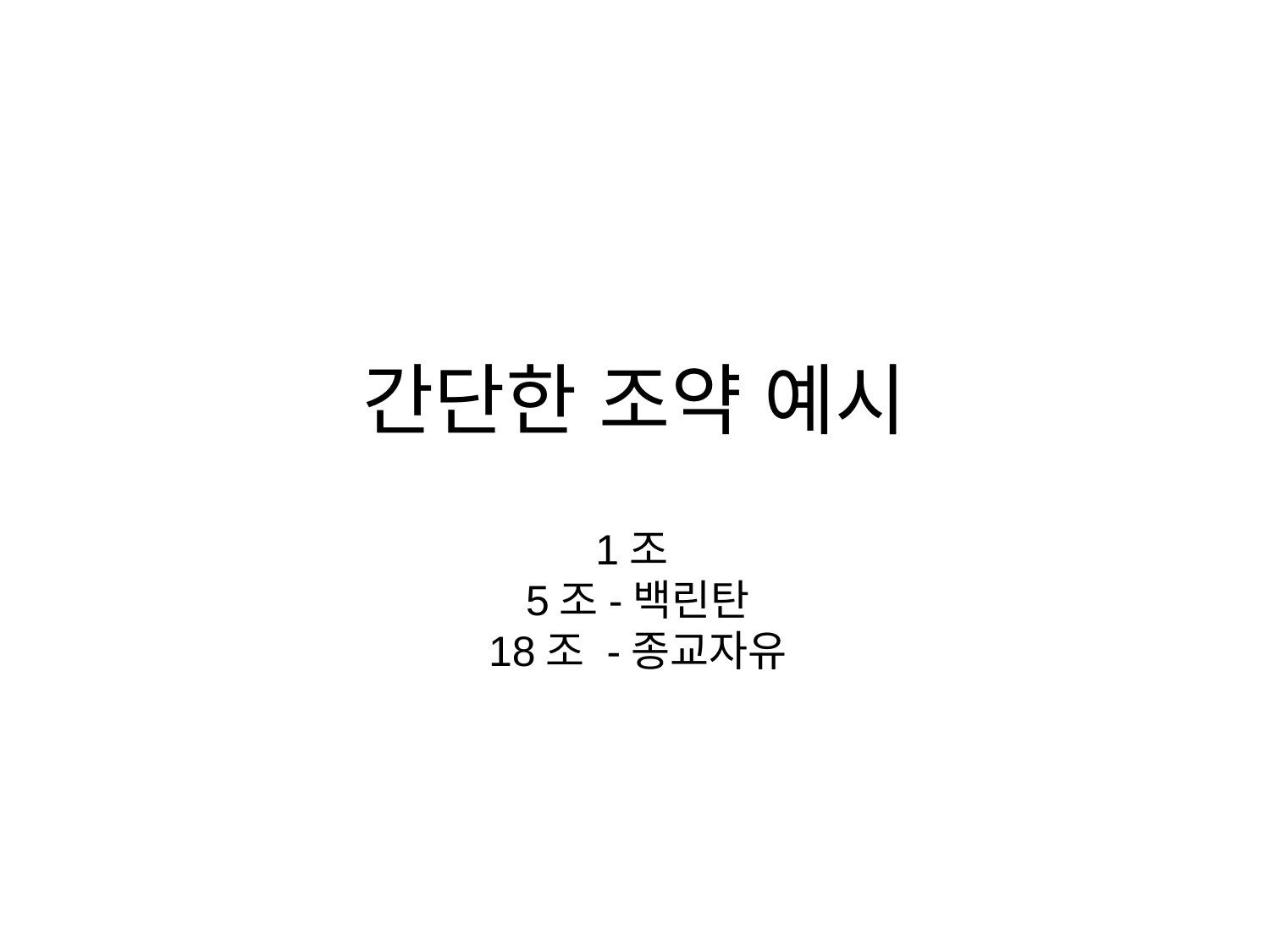

간단한 조약 예시
1조
5조-백린탄
18조 -종교자유